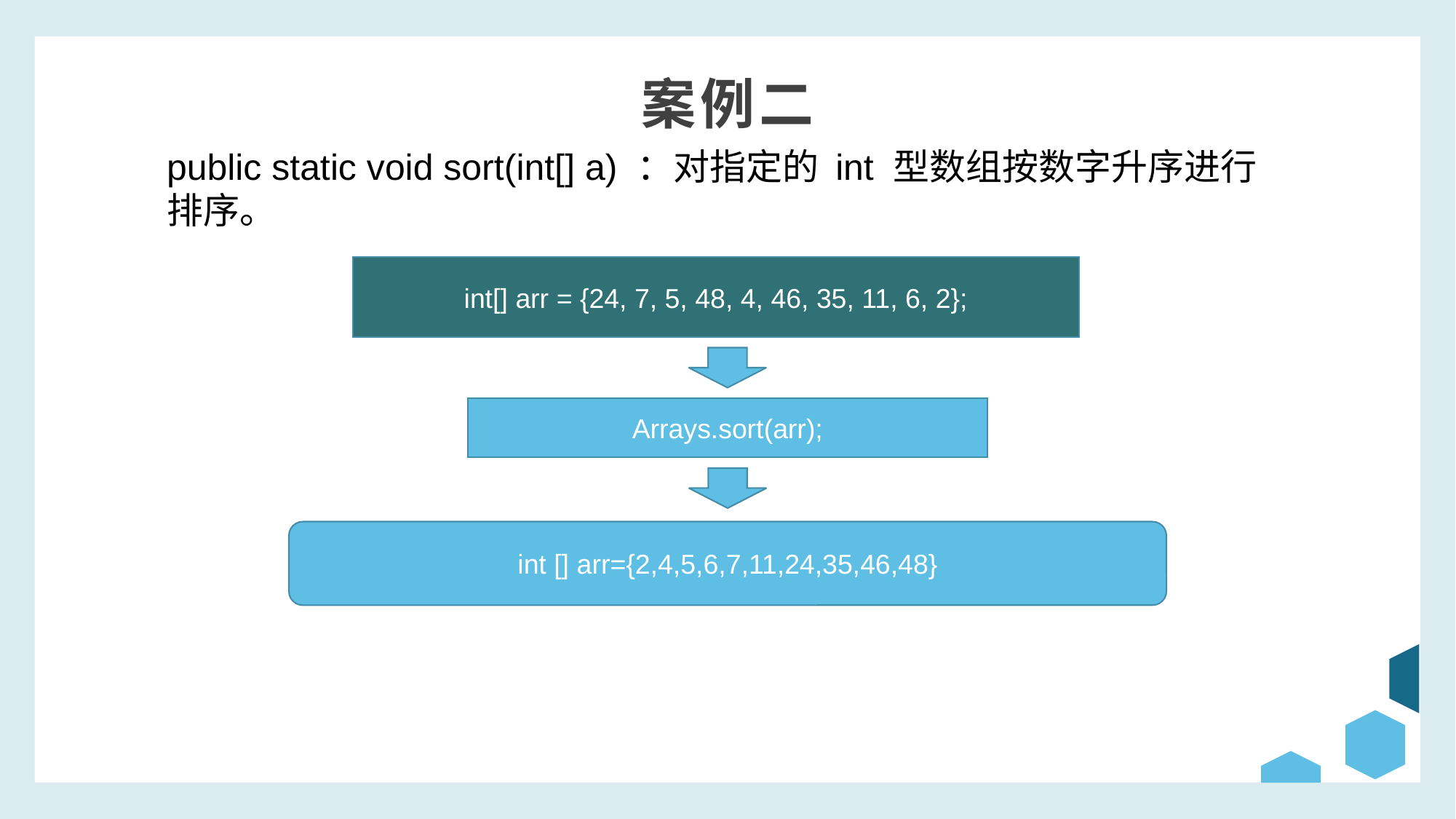

案例二

public static void sort(int[] a) ：对指定的 int 型数组按数字升序进行排序。
int[] arr = {24, 7, 5, 48, 4, 46, 35, 11, 6, 2};

Arrays.sort(arr);

int [] arr={2,4,5,6,7,11,24,35,46,48}